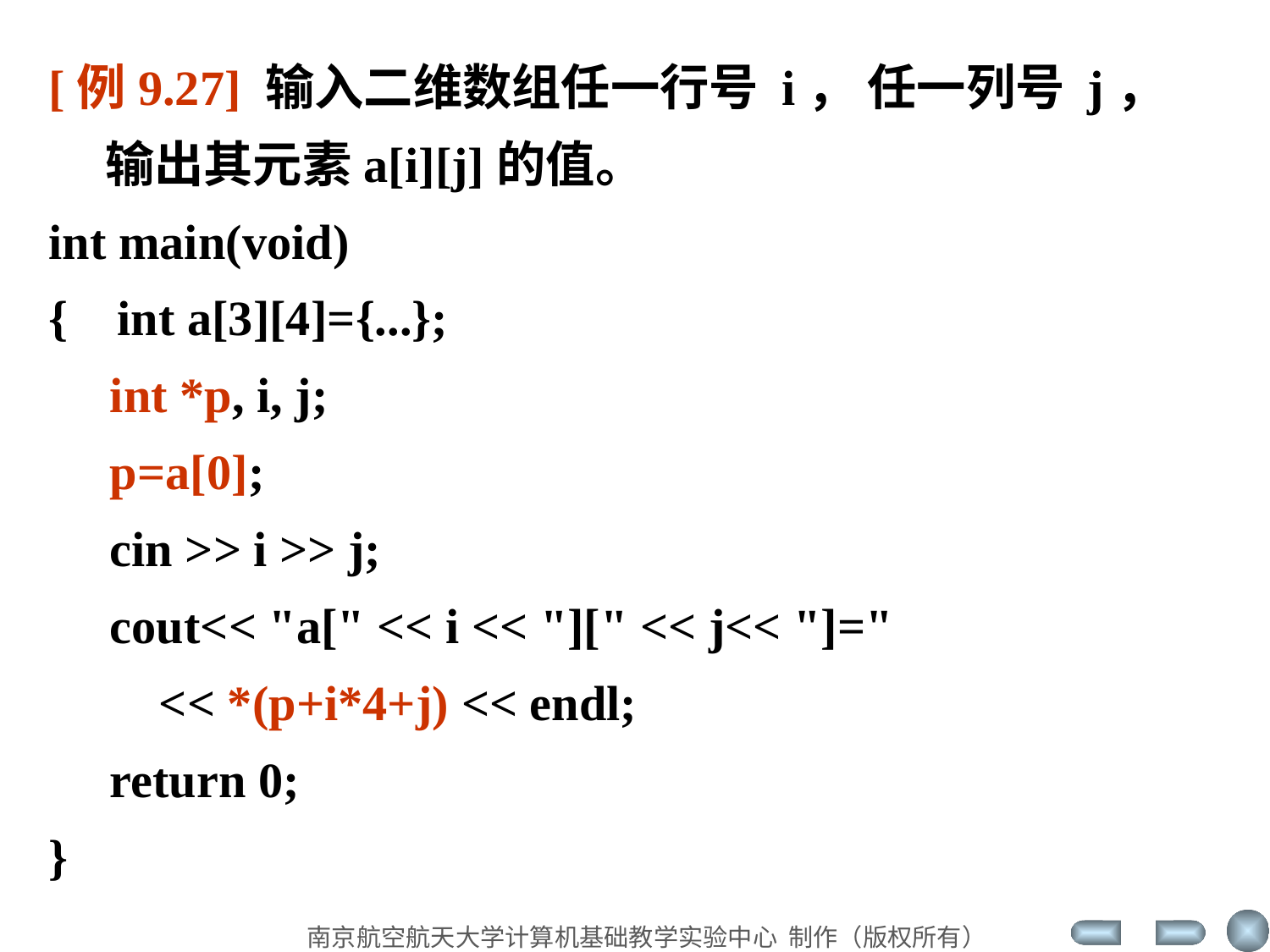

[例9.27] 输入二维数组任一行号 i， 任一列号 j，
    输出其元素a[i][j]的值。
int main(void)
{    int a[3][4]={...};
     int *p, i, j;
     p=a[0];
     cin >> i >> j;
     cout<< "a[" << i << "][" << j<< "]="
         << *(p+i*4+j) << endl;
     return 0;
}